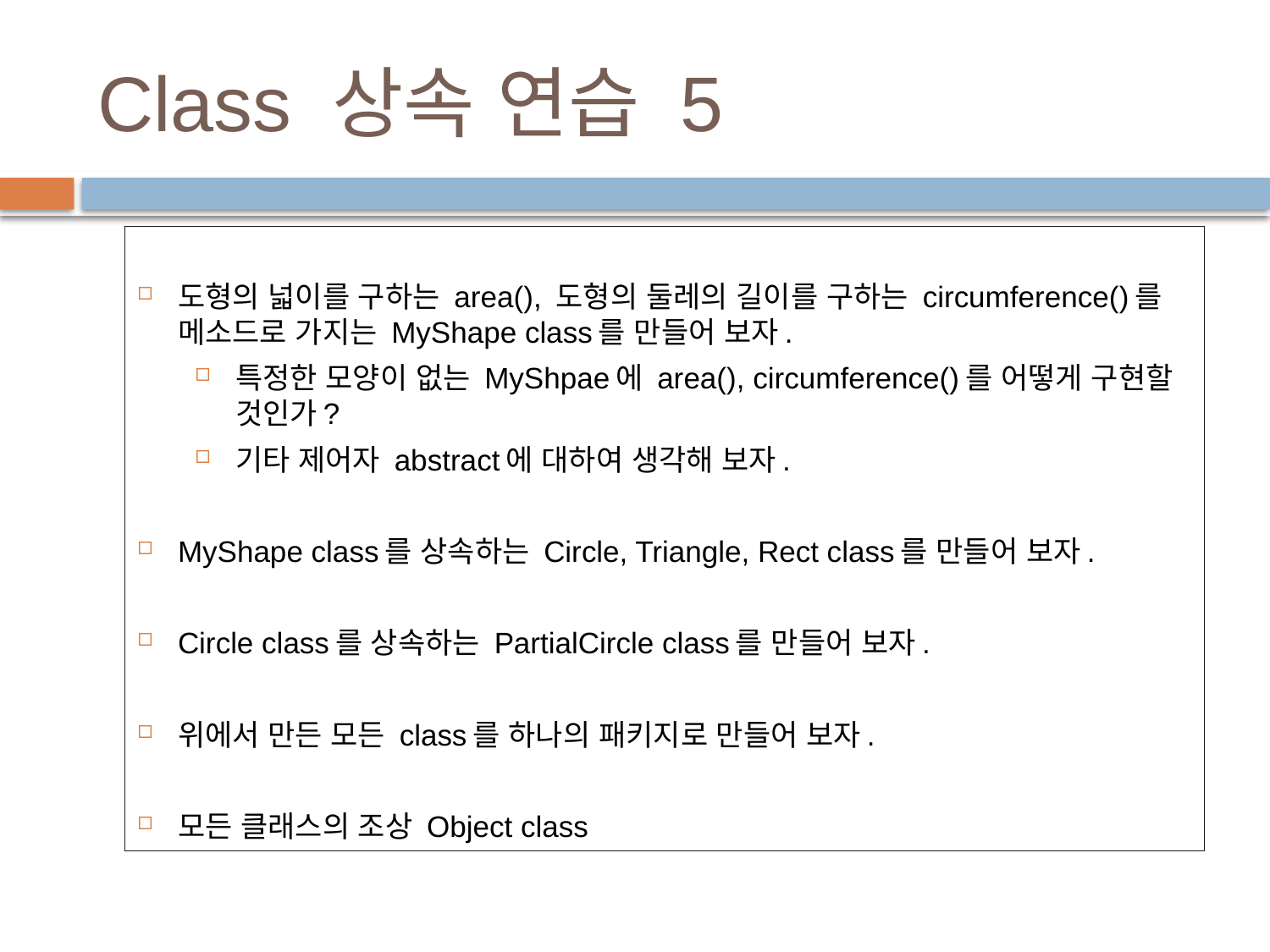

# Class 상속 연습 5

도형의 넓이를 구하는 area(), 도형의 둘레의 길이를 구하는 circumference()를  메소드로 가지는 MyShape class를 만들어 보자.
특정한 모양이 없는 MyShpae에 area(), circumference()를 어떻게 구현할 것인가?
기타 제어자 abstract에 대하여 생각해 보자.

MyShape class를 상속하는 Circle, Triangle, Rect class를 만들어 보자.

Circle class를 상속하는 PartialCircle class를 만들어 보자.

위에서 만든 모든 class를 하나의 패키지로 만들어 보자.

모든 클래스의 조상 Object class